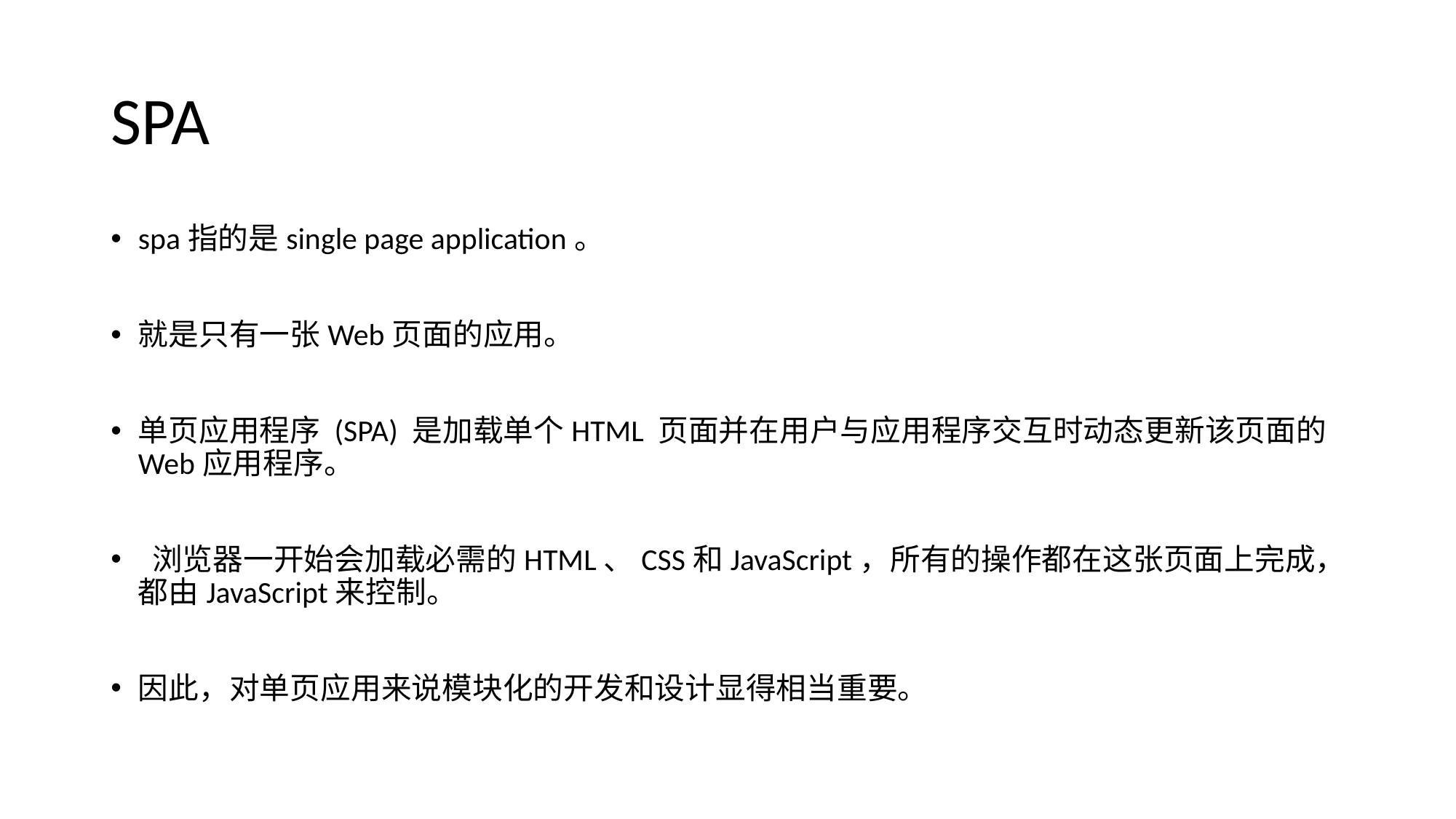

# SPA
spa指的是single page application。

就是只有一张Web页面的应用。

单页应用程序 (SPA) 是加载单个HTML 页面并在用户与应用程序交互时动态更新该页面的Web应用程序。

 浏览器一开始会加载必需的HTML、CSS和JavaScript，所有的操作都在这张页面上完成，都由JavaScript来控制。

因此，对单页应用来说模块化的开发和设计显得相当重要。